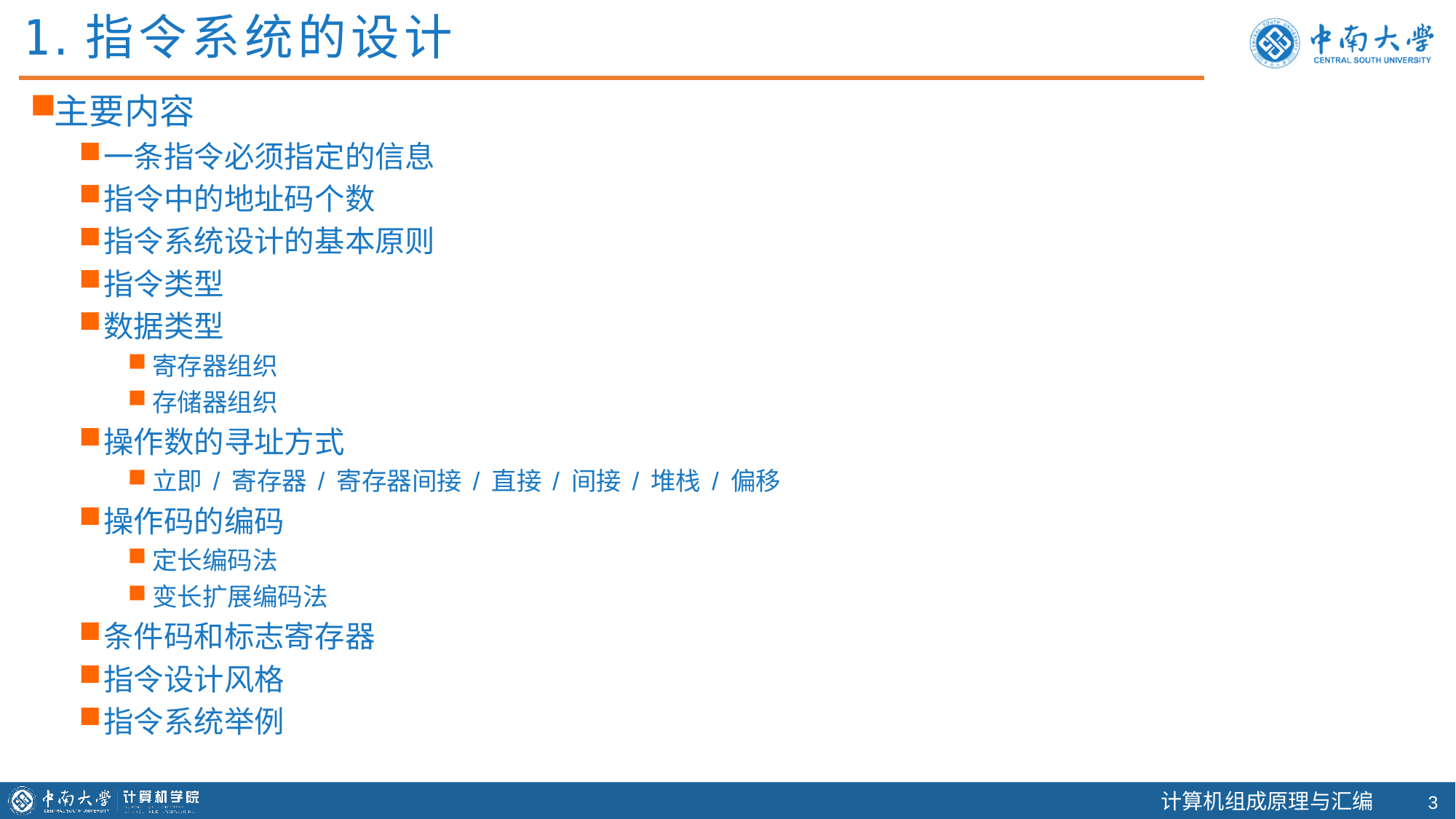

1.指令系统的设计
主要内容
一条指令必须指定的信息
指令中的地址码个数
指令系统设计的基本原则
指令类型
数据类型
寄存器组织
存储器组织
操作数的寻址方式
立即 / 寄存器 / 寄存器间接 / 直接 / 间接 / 堆栈 / 偏移
操作码的编码
定长编码法
变长扩展编码法
条件码和标志寄存器
指令设计风格
指令系统举例

3